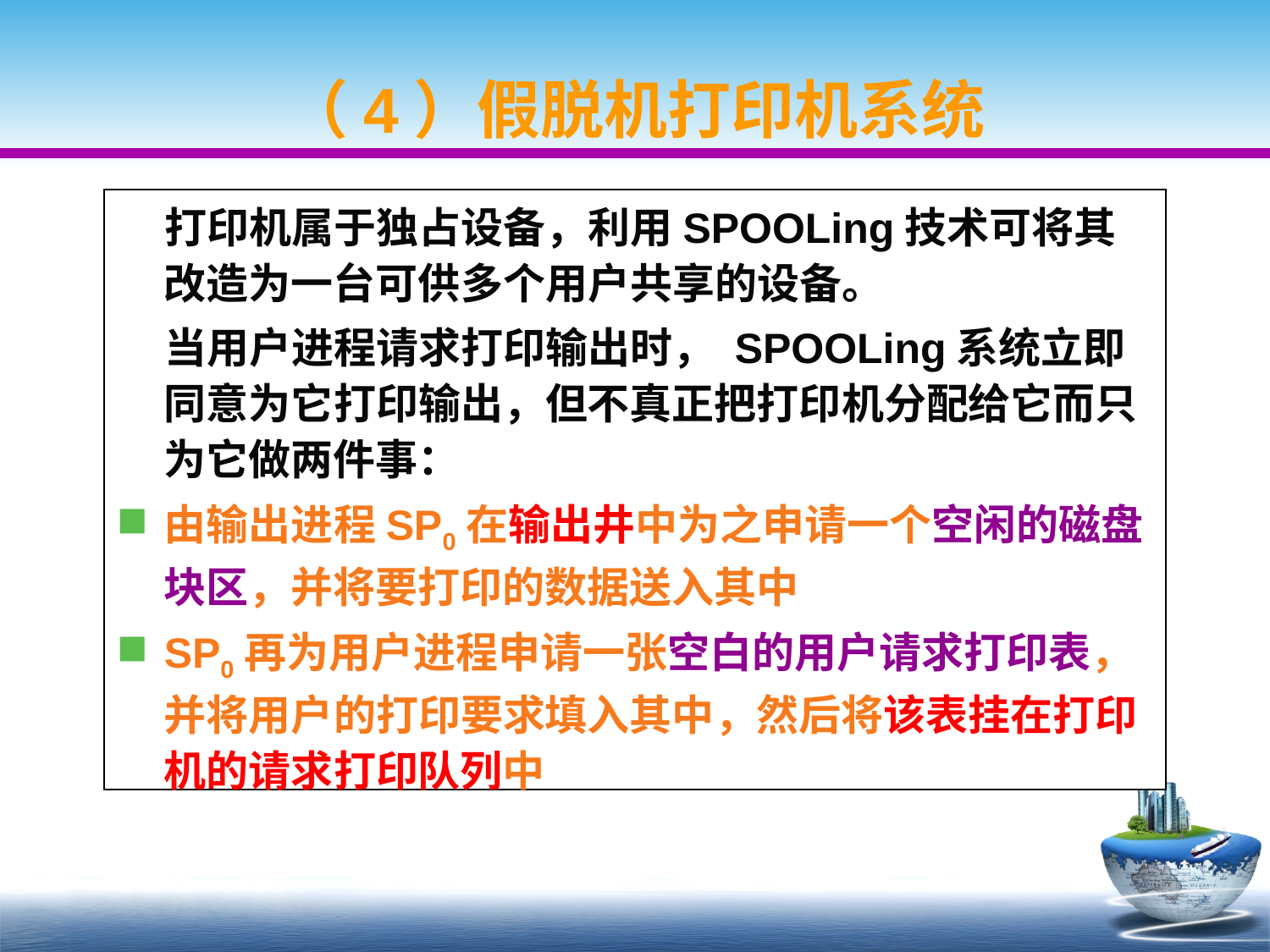

# （4）假脱机打印机系统

    打印机属于独占设备，利用SPOOLing技术可将其改造为一台可供多个用户共享的设备。
    当用户进程请求打印输出时， SPOOLing系统立即同意为它打印输出，但不真正把打印机分配给它而只为它做两件事：
由输出进程SP0在输出井中为之申请一个空闲的磁盘块区，并将要打印的数据送入其中
SP0再为用户进程申请一张空白的用户请求打印表，并将用户的打印要求填入其中，然后将该表挂在打印机的请求打印队列中